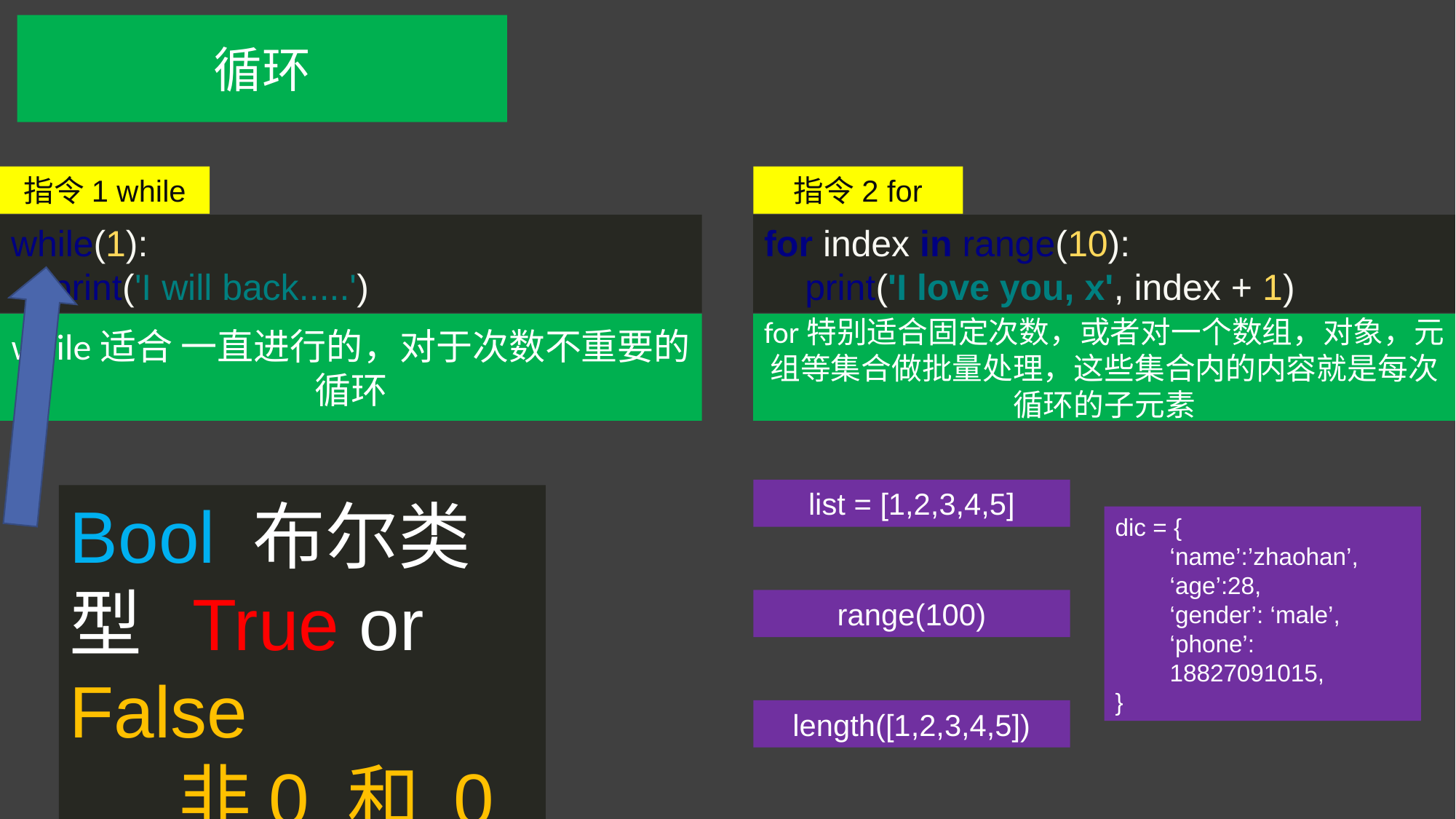

循环
指令1 while
指令2 for
while(1):
    print('I will back.....')
for index in range(10):
    print('I love you, x', index + 1)

while适合 一直进行的，对于次数不重要的循环
for特别适合固定次数，或者对一个数组，对象，元组等集合做批量处理，这些集合内的内容就是每次循环的子元素
list = [1,2,3,4,5]
dic = {
‘name’:’zhaohan’,
‘age’:28,
‘gender’: ‘male’,
‘phone’: 18827091015,
}
Bool 布尔类型  True or False
	非0 和 0
range(100)
length([1,2,3,4,5])